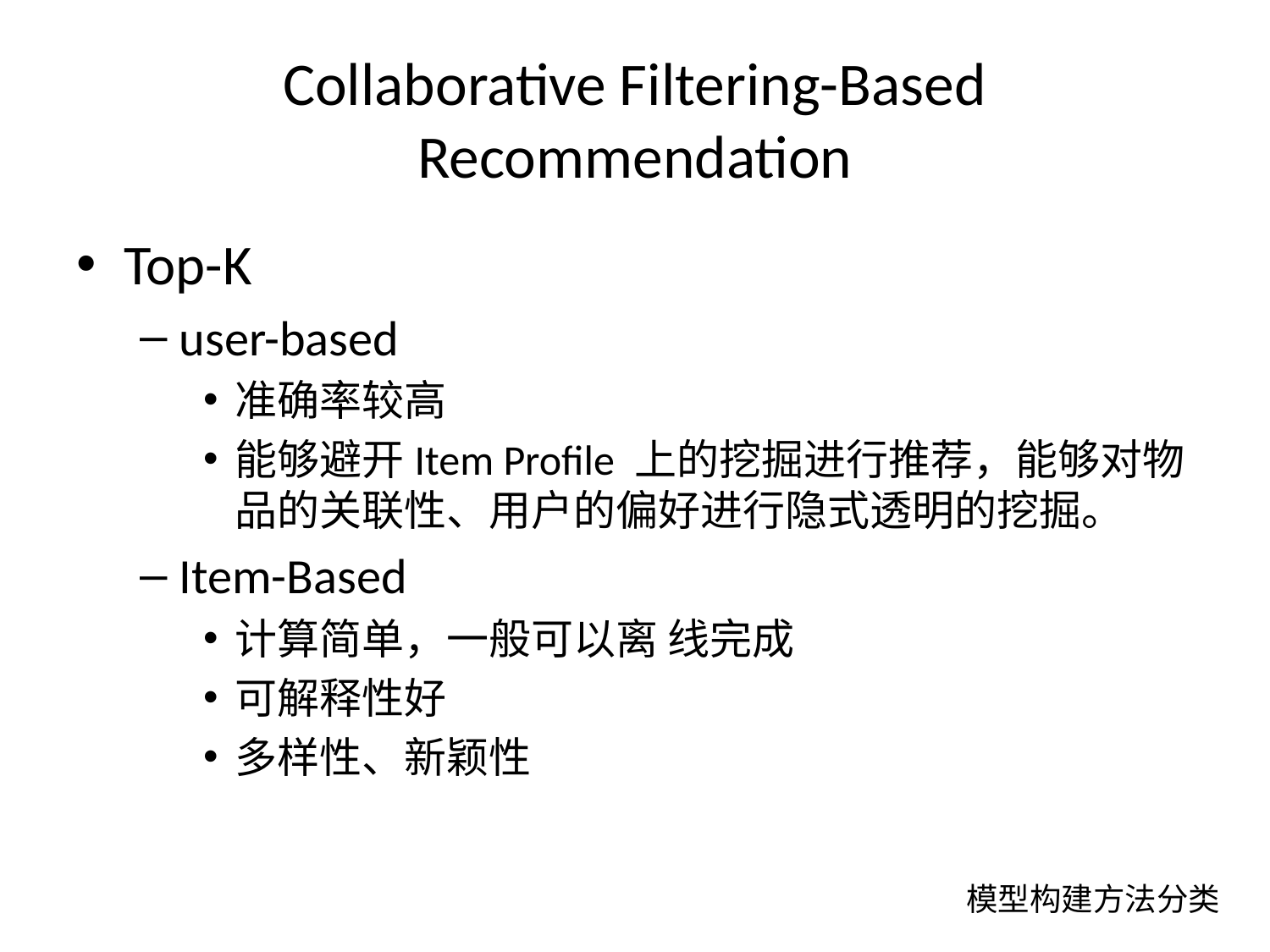

# Collaborative Filtering-Based Recommendation
Top-K
user-based
准确率较高
能够避开Item Profile 上的挖掘进行推荐，能够对物品的关联性、用户的偏好进行隐式透明的挖掘。
Item-Based
计算简单，一般可以离 线完成
可解释性好
多样性、新颖性
模型构建方法分类